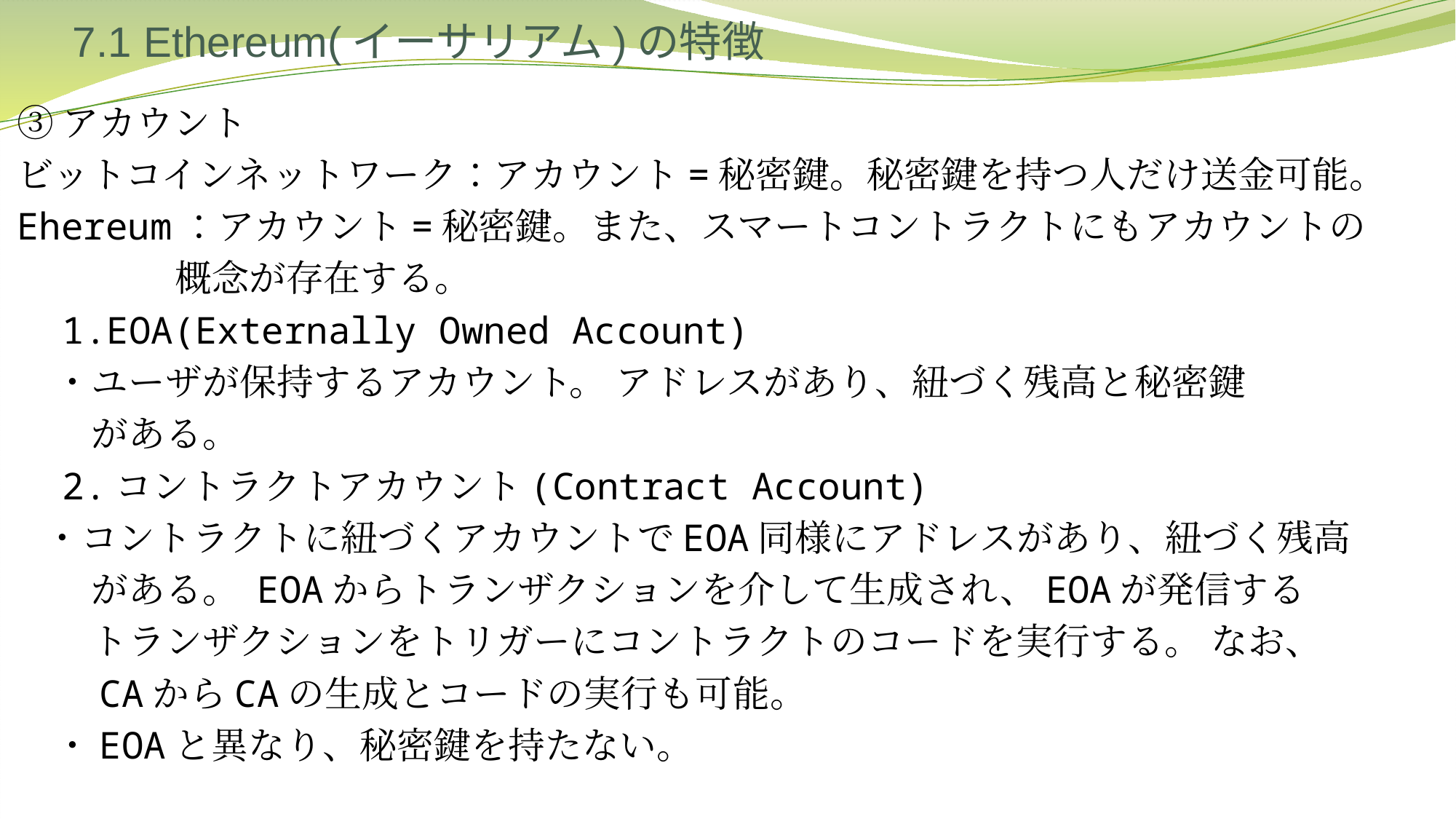

# 7.1 Ethereum(イーサリアム)の特徴
③アカウント
ビットコインネットワーク：アカウント=秘密鍵。秘密鍵を持つ人だけ送金可能。
Ehereum：アカウント=秘密鍵。また、スマートコントラクトにもアカウントの
　　　　 概念が存在する。
　1.EOA(Externally Owned Account)
　・ユーザが保持するアカウント。 アドレスがあり、紐づく残高と秘密鍵
　　がある。
　2.コントラクトアカウント(Contract Account)
  ・コントラクトに紐づくアカウントでEOA同様にアドレスがあり、紐づく残高
　　がある。 EOAからトランザクションを介して生成され、EOAが発信する
　　トランザクションをトリガーにコントラクトのコードを実行する。 なお、
　　CAからCAの生成とコードの実行も可能。
　・EOAと異なり、秘密鍵を持たない。